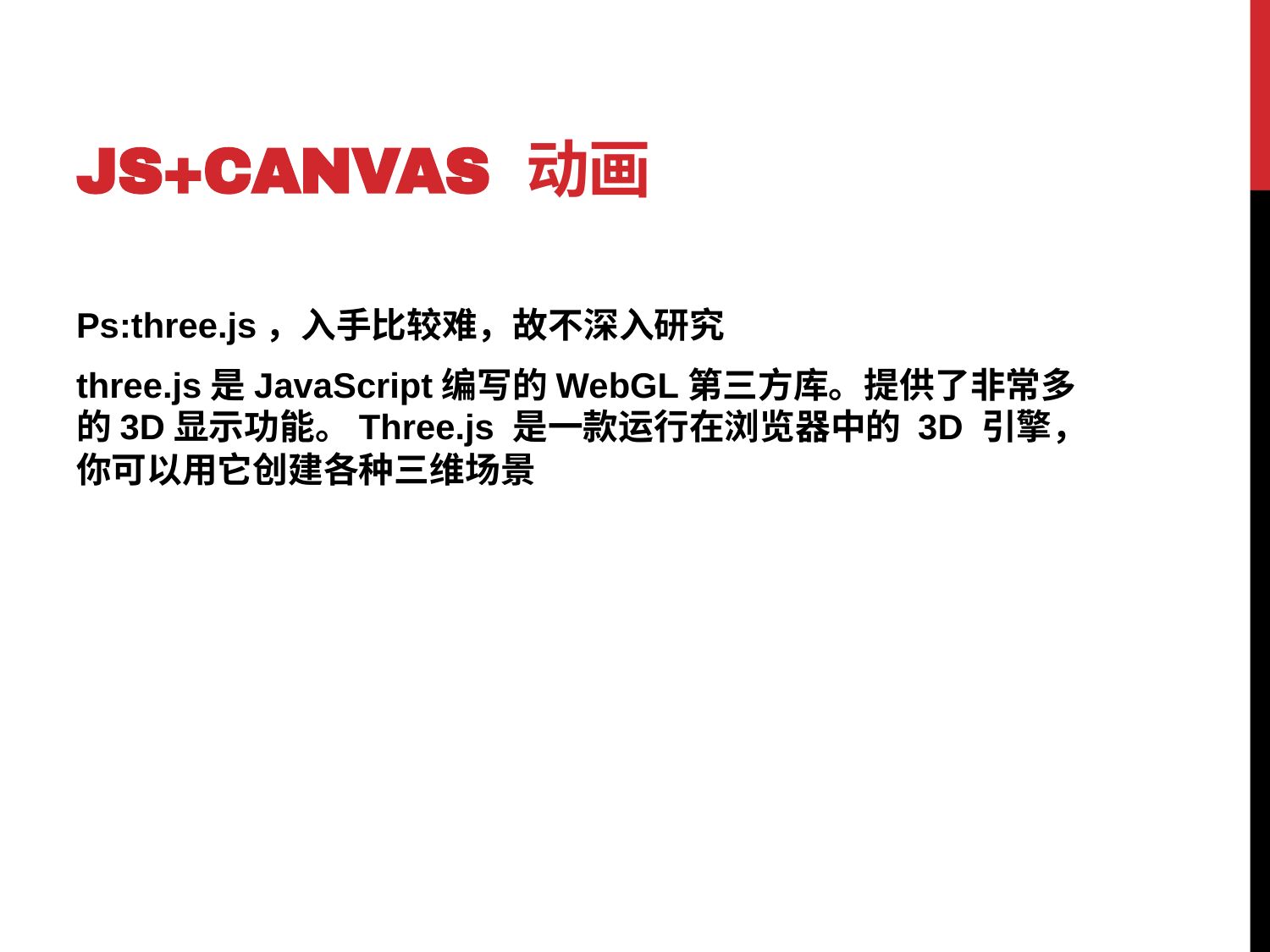

# JS+canvas 动画
Ps:three.js，入手比较难，故不深入研究
three.js是JavaScript编写的WebGL第三方库。提供了非常多的3D显示功能。Three.js 是一款运行在浏览器中的 3D 引擎，你可以用它创建各种三维场景